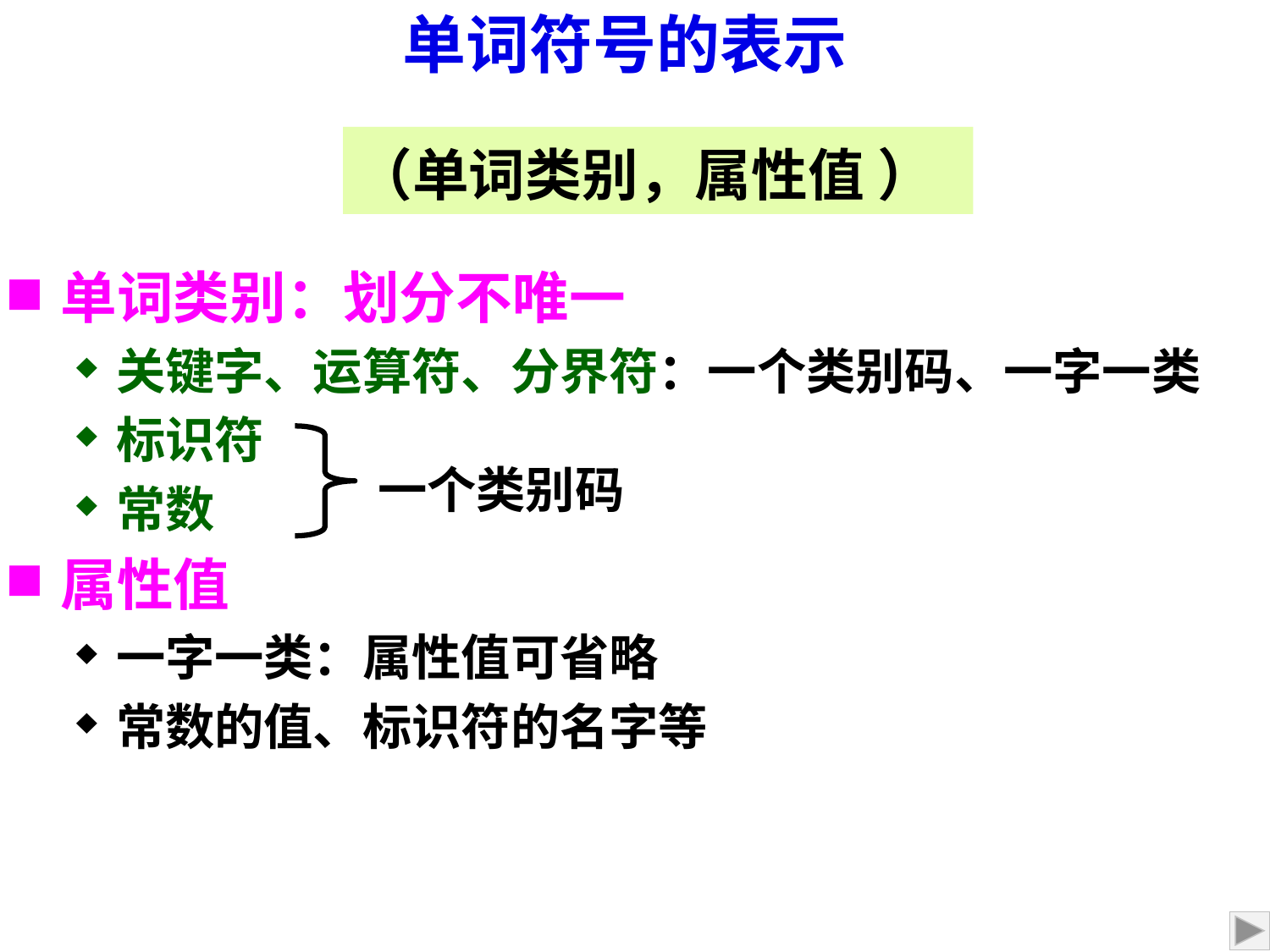

单词符号的表示
（单词类别，属性值 ）
单词类别：划分不唯一
关键字、运算符、分界符：一个类别码、一字一类
标识符
常数
属性值
一字一类：属性值可省略
常数的值、标识符的名字等

一个类别码